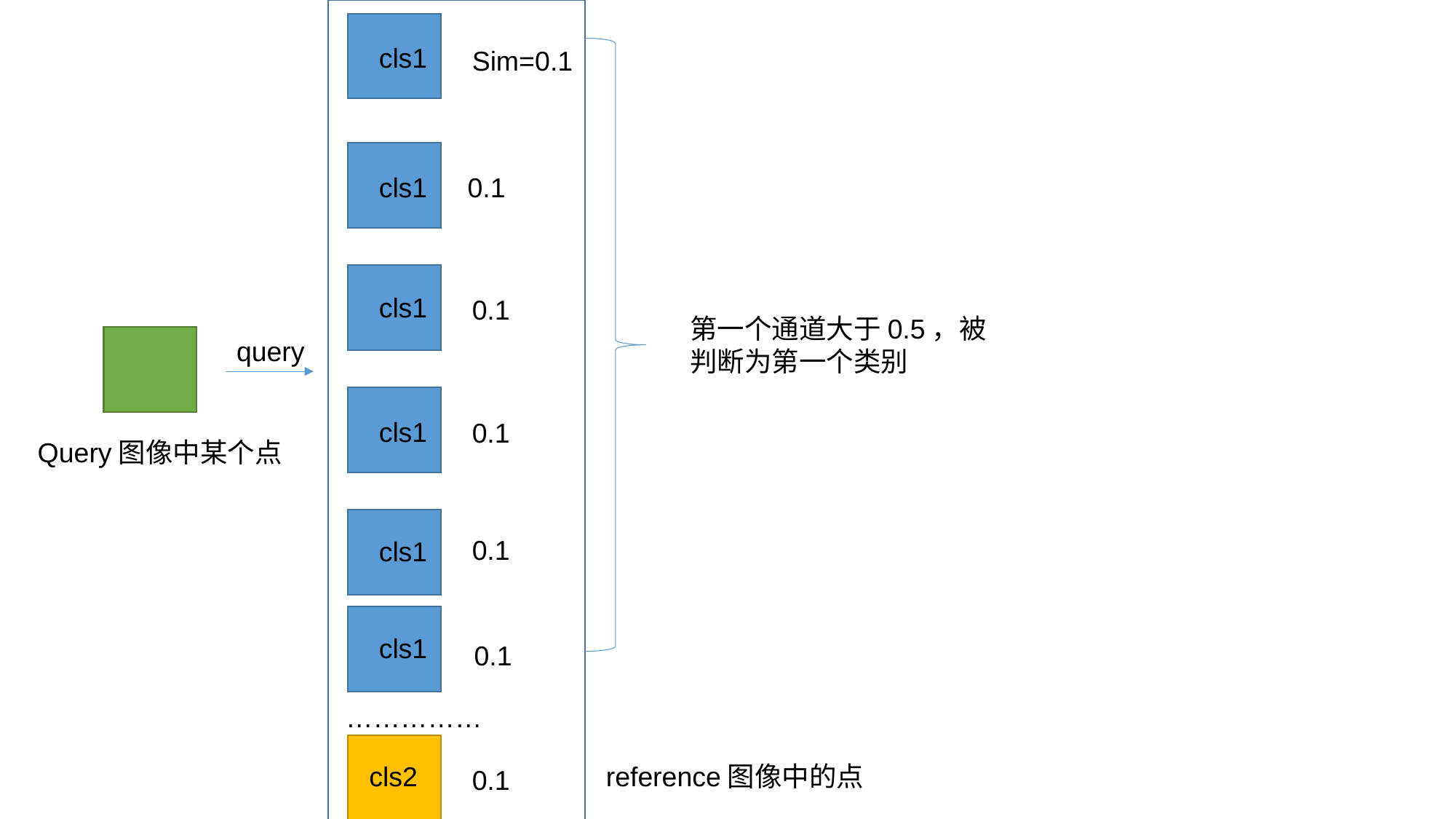

cls1
Sim=0.1

cls1
0.1

cls1
0.1
第一个通道大于0.5，被判断为第一个类别

query

cls1
0.1
Query图像中某个点

0.1
cls1

cls1
0.1
……………

cls2
reference图像中的点
0.1